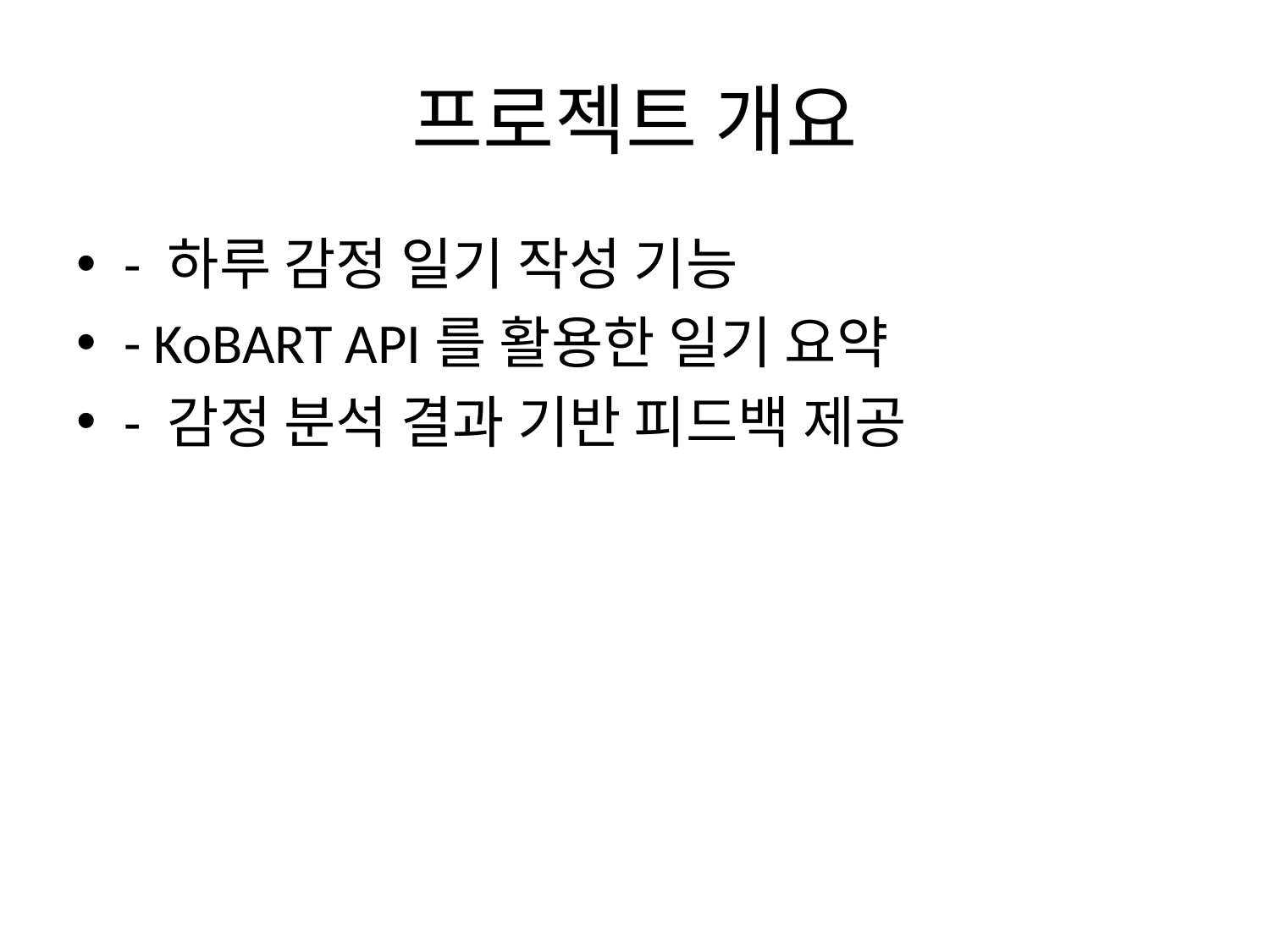

# 프로젝트 개요
- 하루 감정 일기 작성 기능
- KoBART API를 활용한 일기 요약
- 감정 분석 결과 기반 피드백 제공